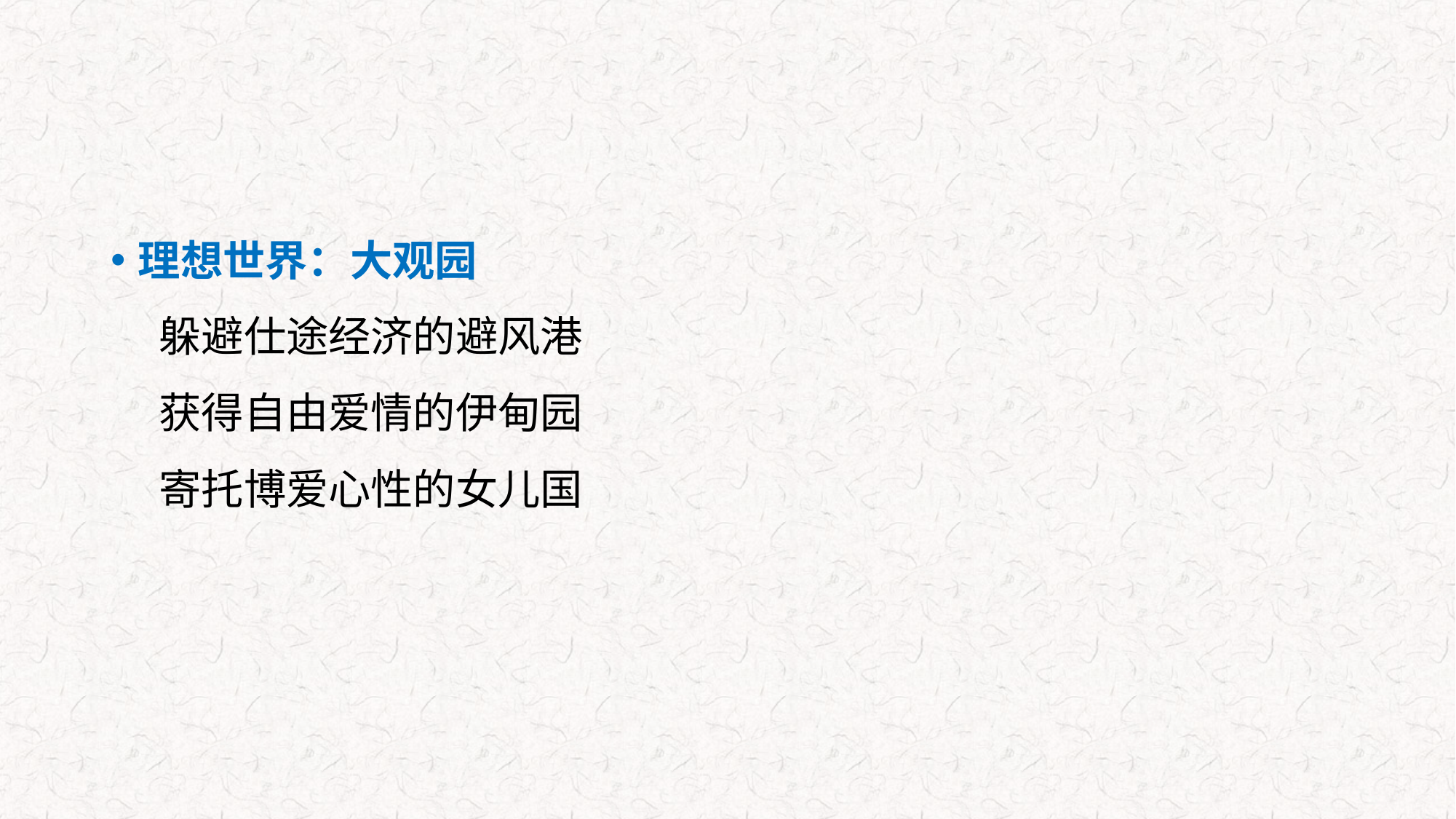

理想世界：大观园
    躲避仕途经济的避风港
    获得自由爱情的伊甸园
    寄托博爱心性的女儿国